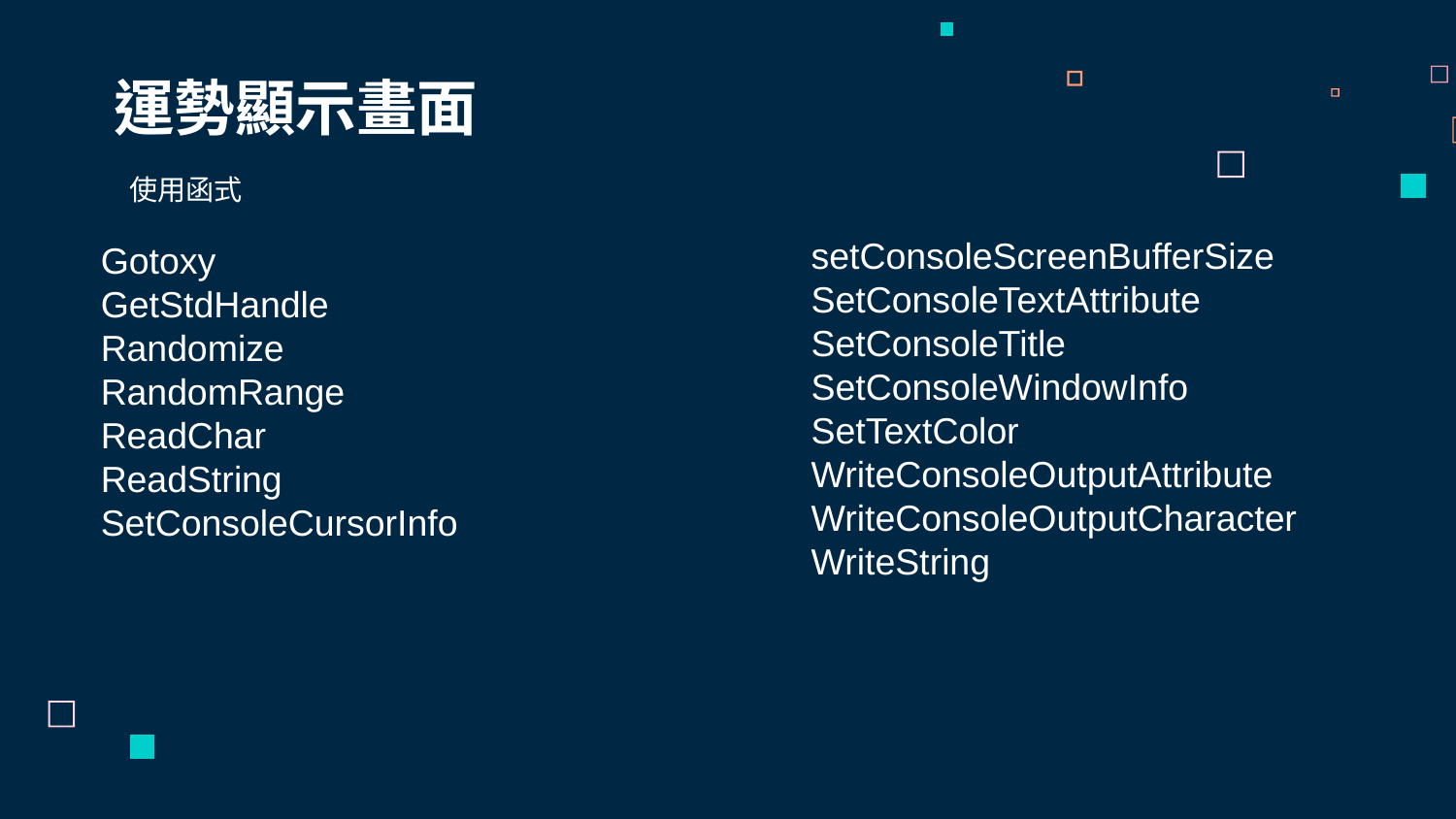

運勢顯示畫面
使用函式
setConsoleScreenBufferSize
SetConsoleTextAttribute
SetConsoleTitle
SetConsoleWindowInfo
SetTextColor
WriteConsoleOutputAttribute
WriteConsoleOutputCharacter
WriteString
Gotoxy
GetStdHandle
Randomize
RandomRange
ReadChar
ReadString
SetConsoleCursorInfo